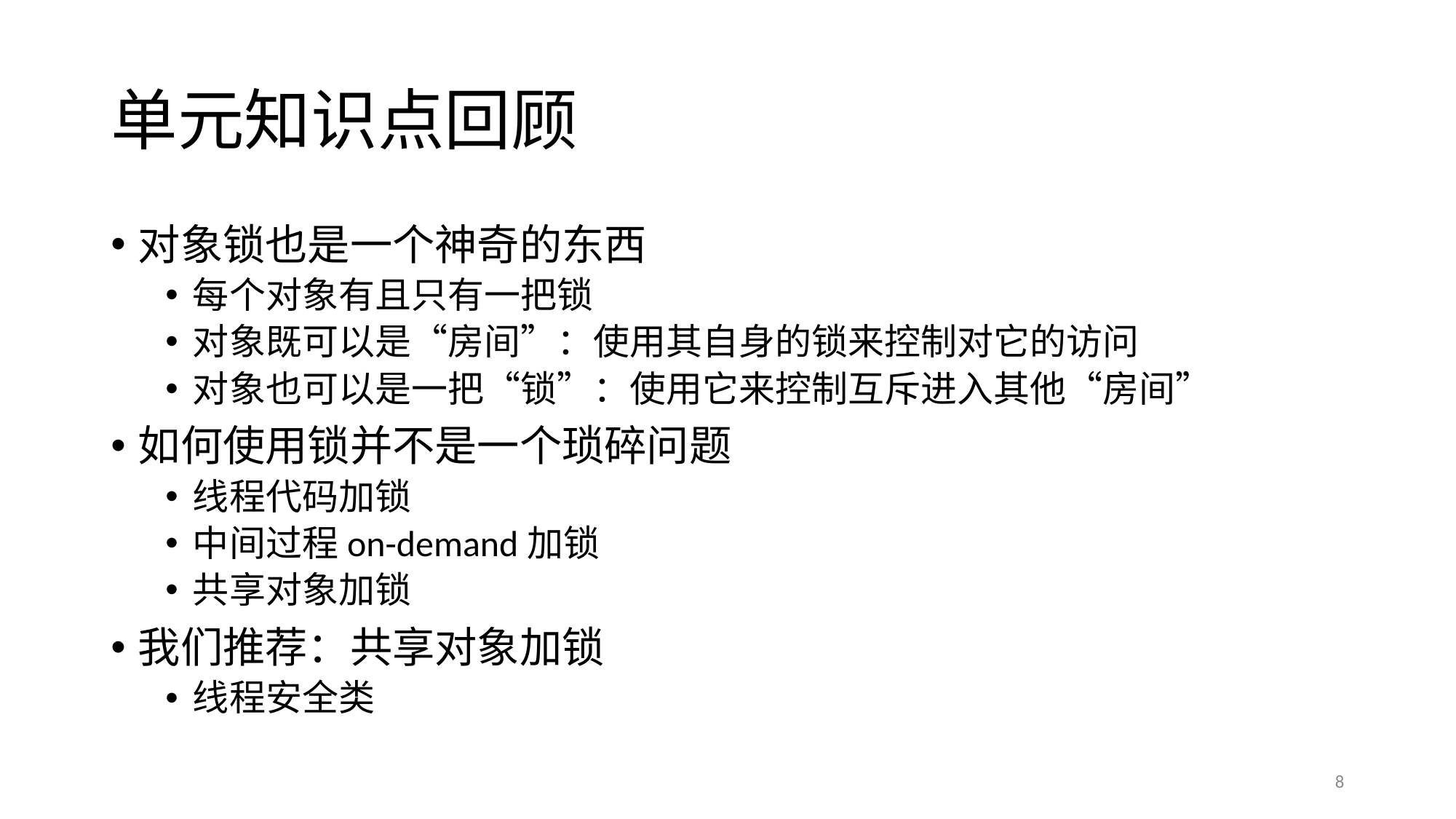

# 单元知识点回顾
对象锁也是一个神奇的东西
每个对象有且只有一把锁
对象既可以是“房间”：使用其自身的锁来控制对它的访问
对象也可以是一把“锁”：使用它来控制互斥进入其他“房间”
如何使用锁并不是一个琐碎问题
线程代码加锁
中间过程on-demand加锁
共享对象加锁
我们推荐：共享对象加锁
线程安全类
8